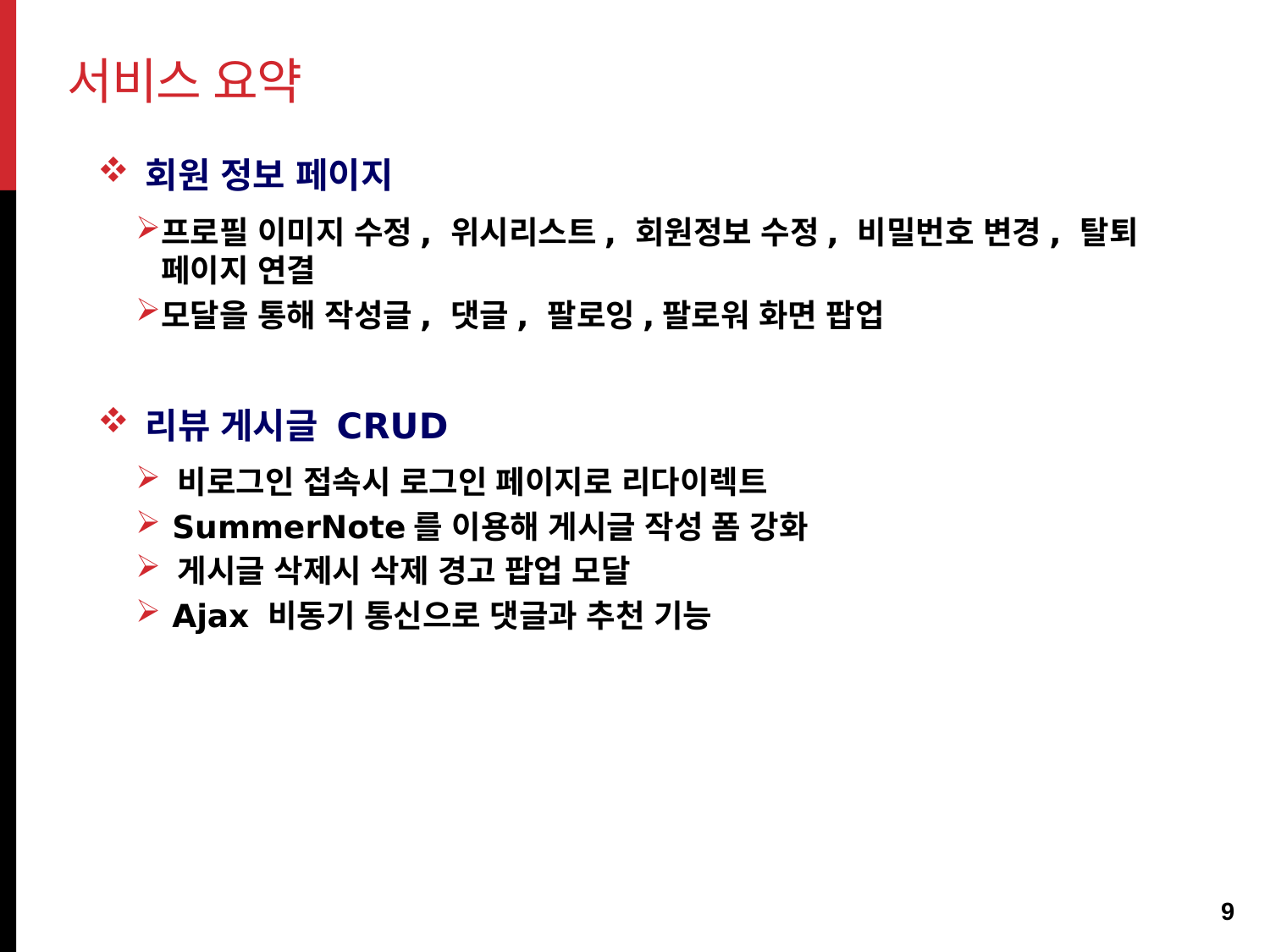

# 서비스 요약
회원 정보 페이지
프로필 이미지 수정, 위시리스트, 회원정보 수정, 비밀번호 변경, 탈퇴 페이지 연결
모달을 통해 작성글, 댓글, 팔로잉,팔로워 화면 팝업

리뷰 게시글 CRUD
 비로그인 접속시 로그인 페이지로 리다이렉트
 SummerNote를 이용해 게시글 작성 폼 강화
 게시글 삭제시 삭제 경고 팝업 모달
 Ajax 비동기 통신으로 댓글과 추천 기능

9